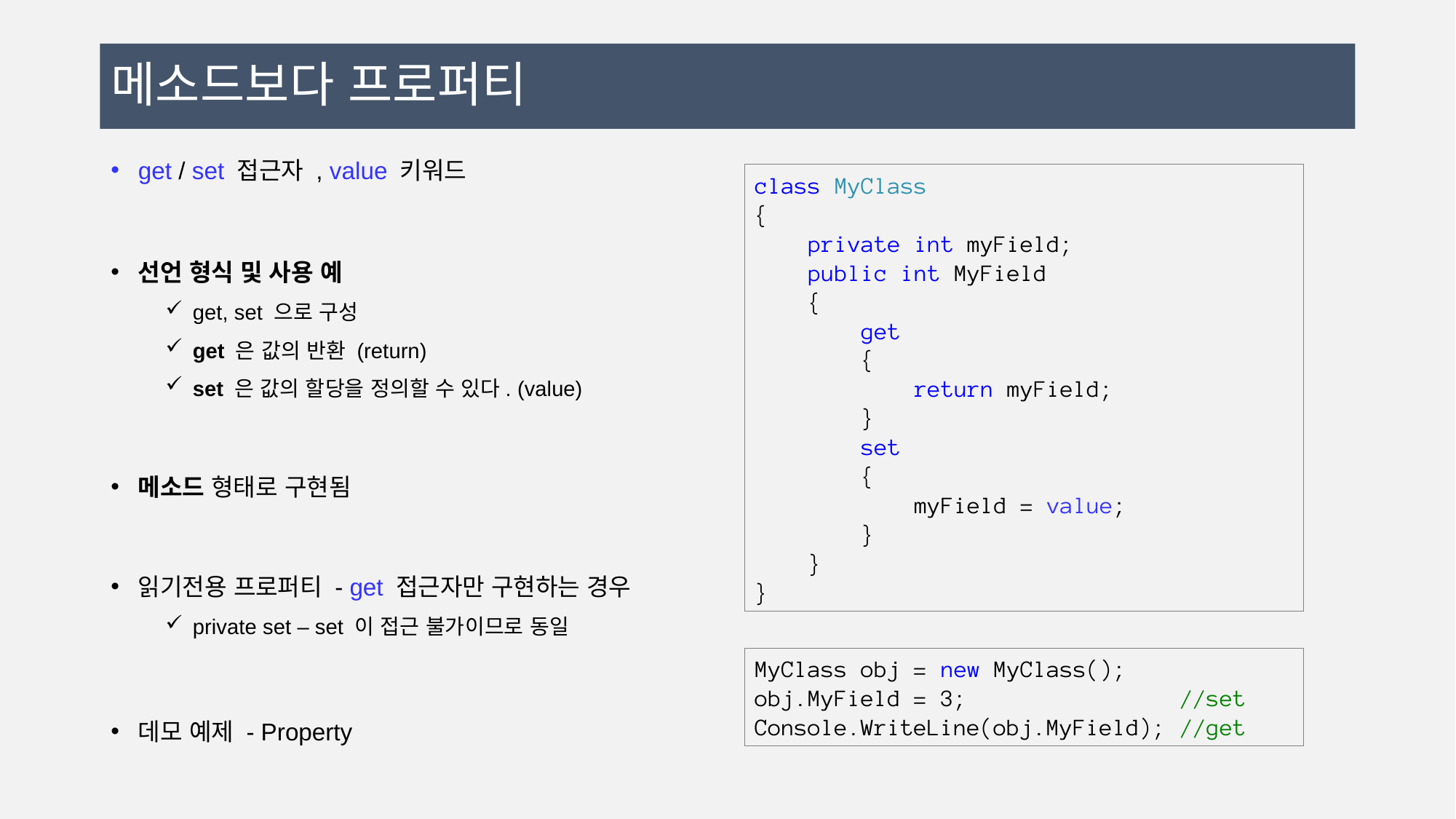

# 메소드보다 프로퍼티
get / set 접근자 , value 키워드

선언 형식 및 사용 예
get, set 으로 구성
get 은 값의 반환 (return)
set 은 값의 할당을 정의할 수 있다. (value)

메소드 형태로 구현됨

읽기전용 프로퍼티 - get 접근자만 구현하는 경우
private set – set 이 접근 불가이므로 동일

데모 예제 - Property
class MyClass
{
    private int myField;
    public int MyField
    {
        get
        {
            return myField;
        }
        set
        {
            myField = value;
        }
    }
}
MyClass obj = new MyClass();
obj.MyField = 3;                //set
Console.WriteLine(obj.MyField); //get